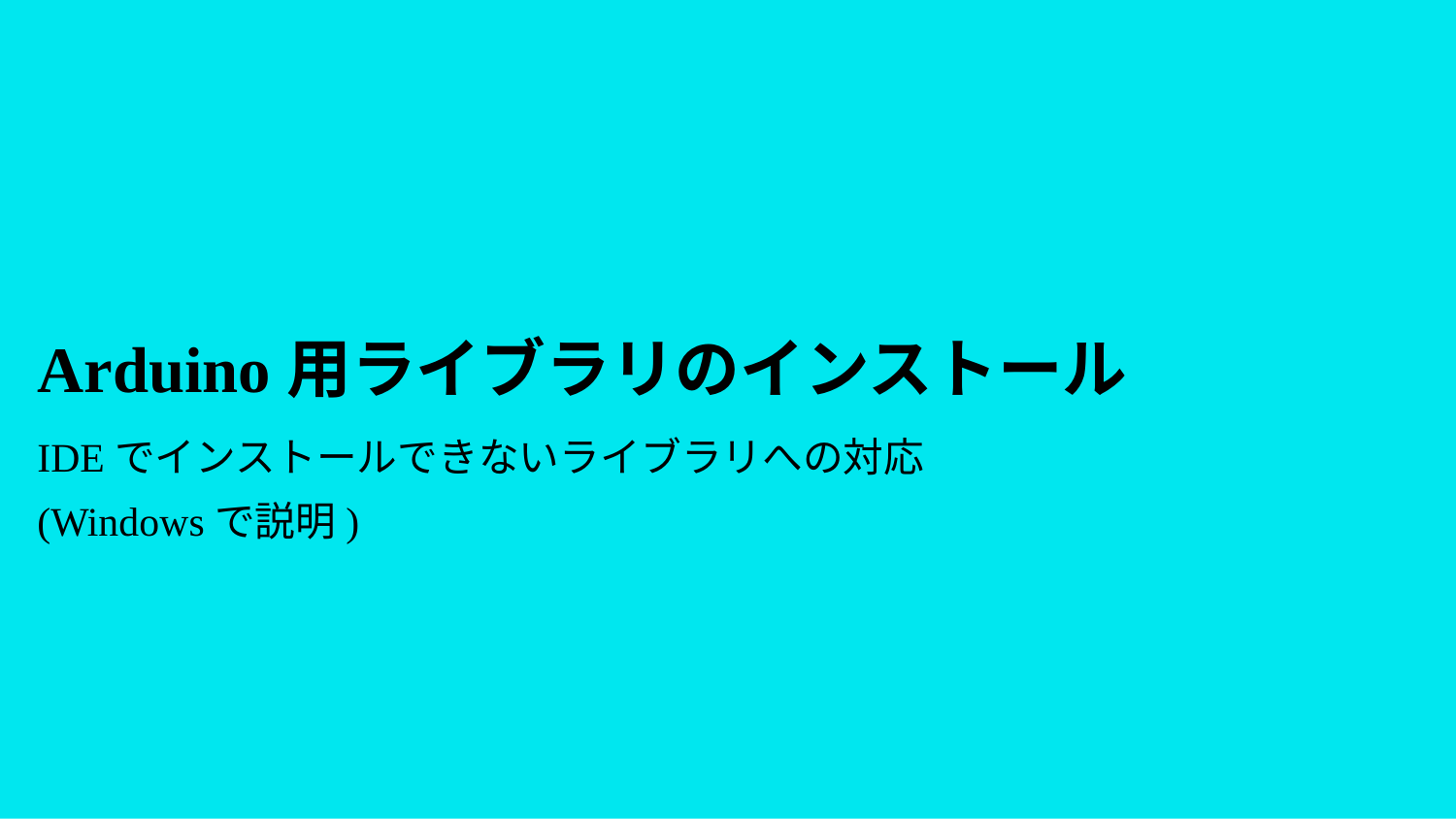

# Arduino用ライブラリのインストール
IDEでインストールできないライブラリへの対応
(Windowsで説明)